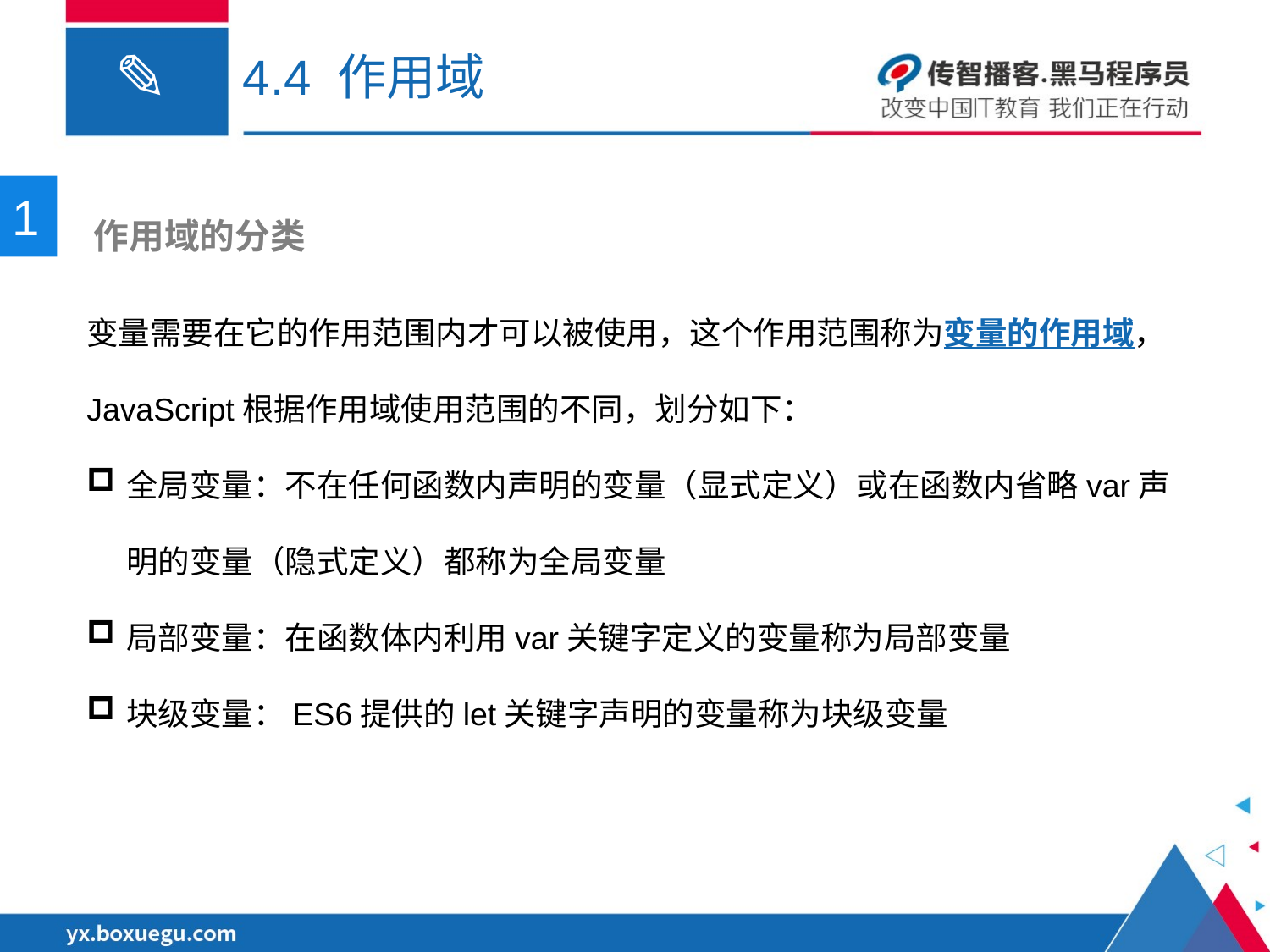

# 4.4 作用域

1
  作用域的分类
变量需要在它的作用范围内才可以被使用，这个作用范围称为变量的作用域， JavaScript根据作用域使用范围的不同，划分如下：
全局变量：不在任何函数内声明的变量（显式定义）或在函数内省略var声明的变量（隐式定义）都称为全局变量
局部变量：在函数体内利用var关键字定义的变量称为局部变量
块级变量：ES6提供的let关键字声明的变量称为块级变量